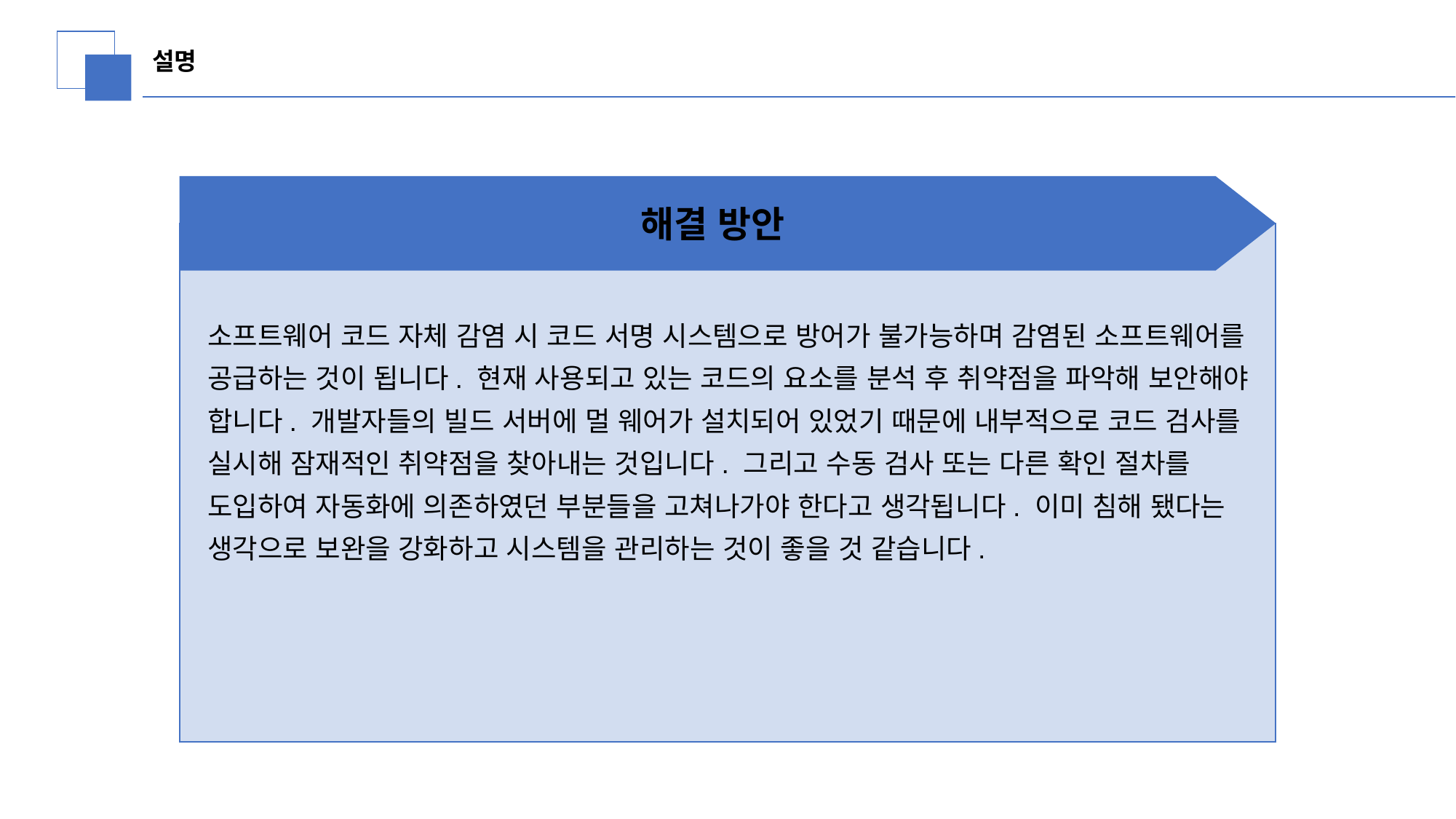

延迟符
# 설명
해결 방안

소프트웨어 코드 자체 감염 시 코드 서명 시스템으로 방어가 불가능하며 감염된 소프트웨어를 공급하는 것이 됩니다. 현재 사용되고 있는 코드의 요소를 분석 후 취약점을 파악해 보안해야 합니다. 개발자들의 빌드 서버에 멀 웨어가 설치되어 있었기 때문에 내부적으로 코드 검사를 실시해 잠재적인 취약점을 찾아내는 것입니다. 그리고 수동 검사 또는 다른 확인 절차를 도입하여 자동화에 의존하였던 부분들을 고쳐나가야 한다고 생각됩니다. 이미 침해 됐다는 생각으로 보완을 강화하고 시스템을 관리하는 것이 좋을 것 같습니다.